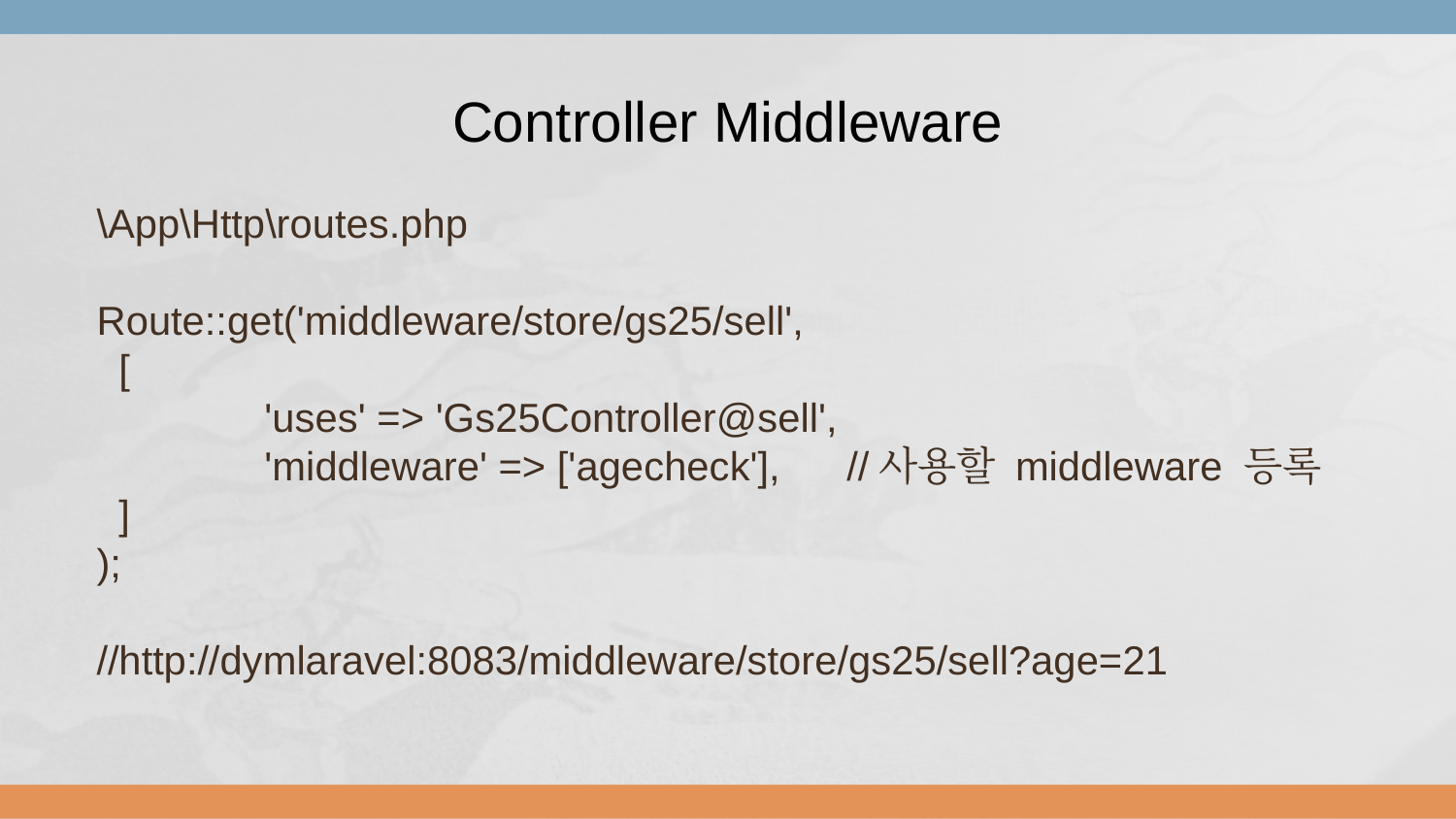

# Controller Middleware
\App\Http\routes.php

Route::get('middleware/store/gs25/sell',
	[
		'uses' => 'Gs25Controller@sell',
		'middleware' => ['agecheck'],	//사용할 middleware 등록
	]
);

//http://dymlaravel:8083/middleware/store/gs25/sell?age=21